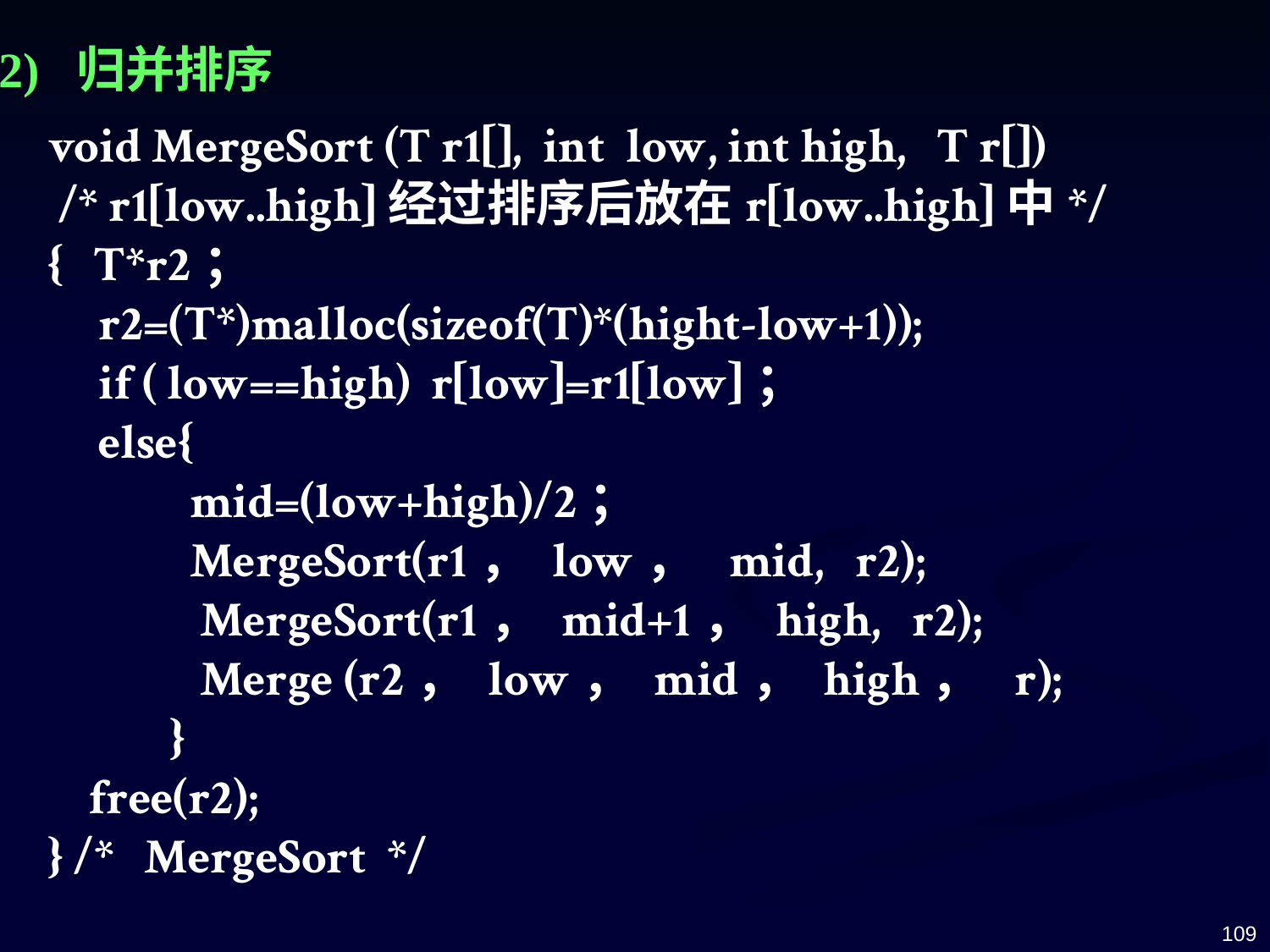

2)  归并排序
void MergeSort (T r1[],  int  low, int high,   T r[])
 /* r1[low..high]经过排序后放在r[low..high]中*/
{   T*r2；
     r2=(T*)malloc(sizeof(T)*(hight-low+1));
     if ( low==high)  r[low]=r1[low]；
     else{
              mid=(low+high)/2；
              MergeSort(r1， low，  mid,   r2);
               MergeSort(r1， mid+1， high,   r2);
               Merge (r2， low， mid， high，  r);
            }
    free(r2);
} /*   MergeSort  */

109